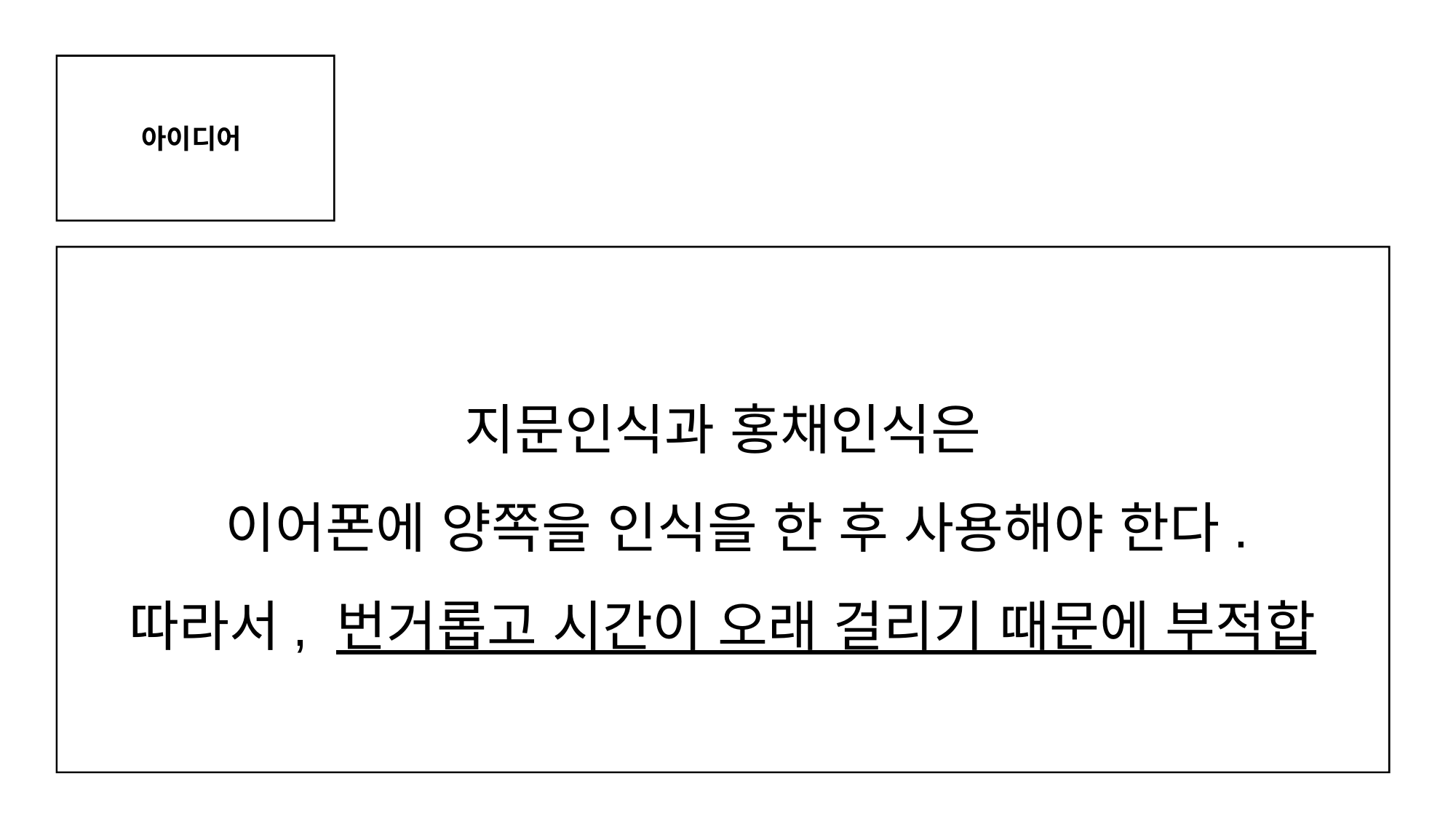

아이디어
지문인식과 홍채인식은
 이어폰에 양쪽을 인식을 한 후 사용해야 한다.
따라서, 번거롭고 시간이 오래 걸리기 때문에 부적합